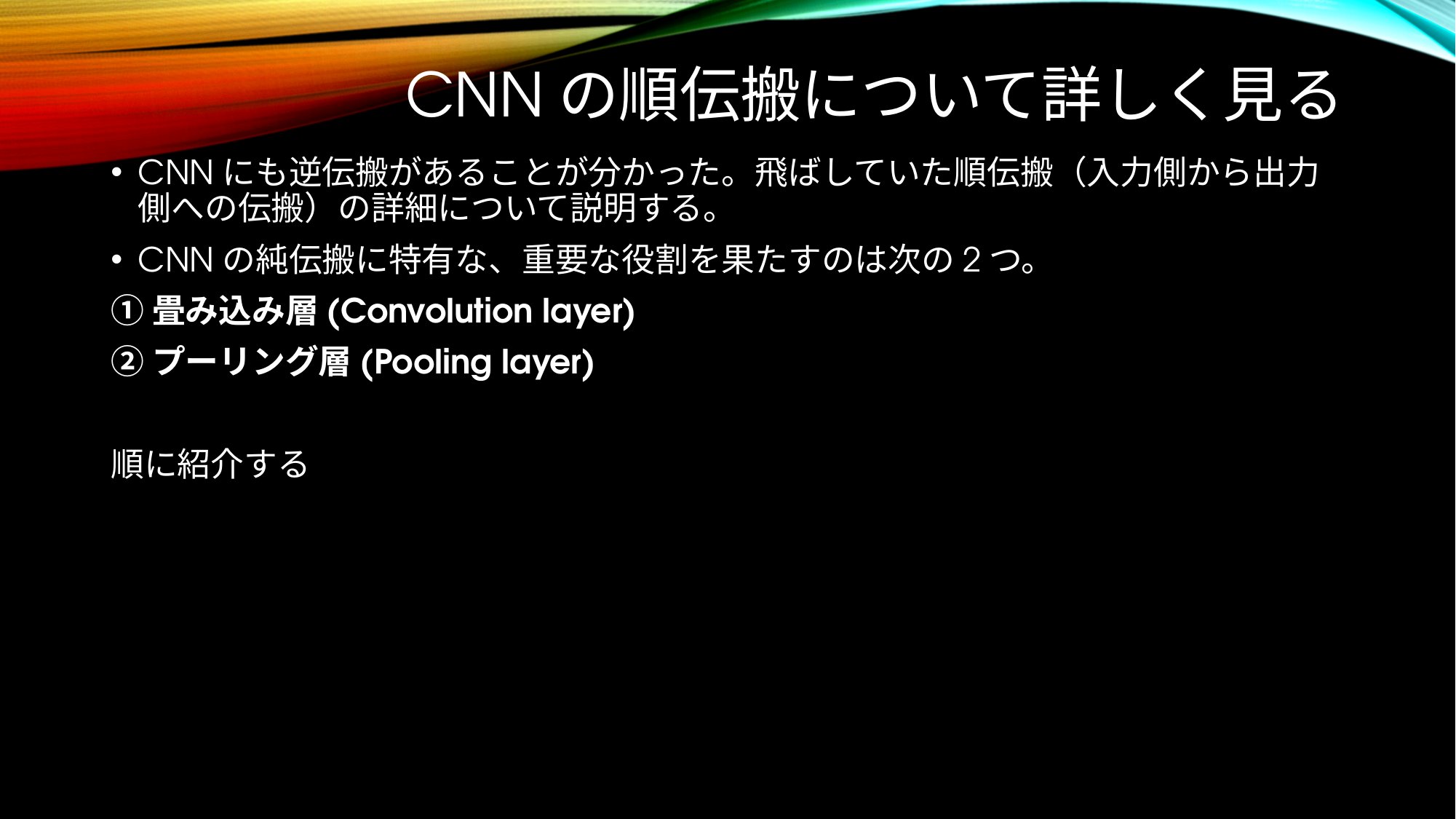

# CNNの順伝搬について詳しく見る
CNNにも逆伝搬があることが分かった。飛ばしていた順伝搬（入力側から出力側への伝搬）の詳細について説明する。
CNNの純伝搬に特有な、重要な役割を果たすのは次の2つ。
①畳み込み層(Convolution layer)
②プーリング層(Pooling layer)

順に紹介する